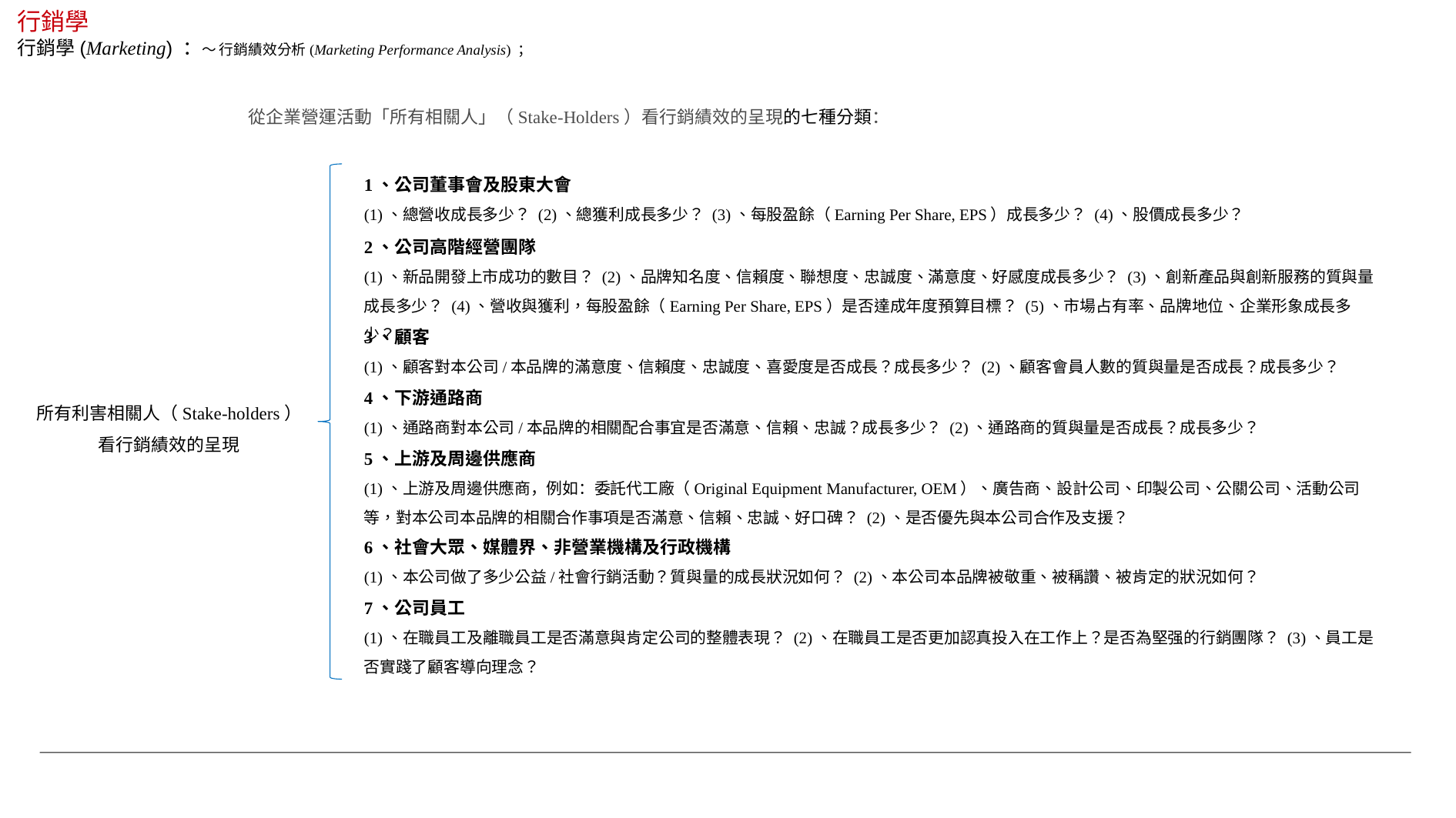

行銷學
行銷學(Marketing) ：～ 行銷績效分析(Marketing Performance Analysis) ；
從企業營運活動「所有相關人」（Stake-Holders）看行銷績效的呈現的七種分類：
1、公司董事會及股東大會
(1)、總營收成長多少？ (2)、總獲利成長多少？ (3)、每股盈餘（Earning Per Share, EPS）成長多少？ (4)、股價成長多少？

2、公司高階經營團隊
(1)、新品開發上市成功的數目？ (2)、品牌知名度、信賴度、聯想度、忠誠度、滿意度、好感度成長多少？ (3)、創新產品與創新服務的質與量成長多少？ (4)、營收與獲利，每股盈餘（Earning Per Share, EPS）是否達成年度預算目標？ (5)、市場占有率、品牌地位、企業形象成長多少？
3、顧客
(1)、顧客對本公司/本品牌的滿意度、信賴度、忠誠度、喜愛度是否成長？成長多少？ (2)、顧客會員人數的質與量是否成長？成長多少？
4、下游通路商
(1)、通路商對本公司/本品牌的相關配合事宜是否滿意、信賴、忠誠？成長多少？ (2)、通路商的質與量是否成長？成長多少？
所有利害相關人（Stake-holders）
看行銷績效的呈現
5、上游及周邊供應商
(1)、上游及周邊供應商，例如：委託代工廠（Original Equipment Manufacturer, OEM）、廣告商、設計公司、印製公司、公關公司、活動公司等，對本公司本品牌的相關合作事項是否滿意、信賴、忠誠、好口碑？ (2)、是否優先與本公司合作及支援？
6、社會大眾、媒體界、非營業機構及行政機構
(1)、本公司做了多少公益/社會行銷活動？質與量的成長狀況如何？ (2)、本公司本品牌被敬重、被稱讚、被肯定的狀況如何？
7、公司員工
(1)、在職員工及離職員工是否滿意與肯定公司的整體表現？ (2)、在職員工是否更加認真投入在工作上？是否為堅强的行銷團隊？ (3)、員工是否實踐了顧客導向理念？